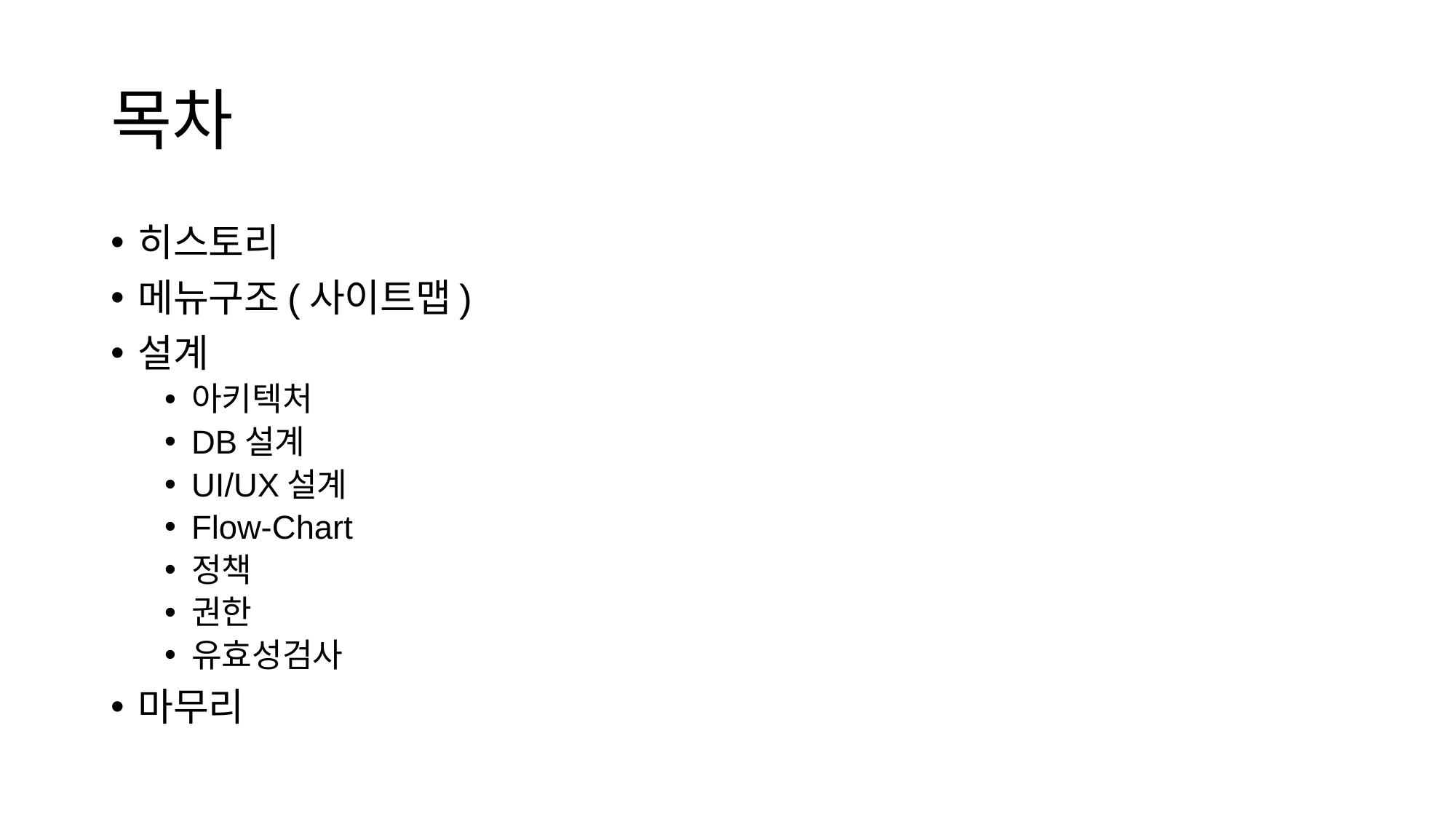

# 목차
히스토리
메뉴구조(사이트맵)
설계
아키텍처
DB설계
UI/UX설계
Flow-Chart
정책
권한
유효성검사
마무리